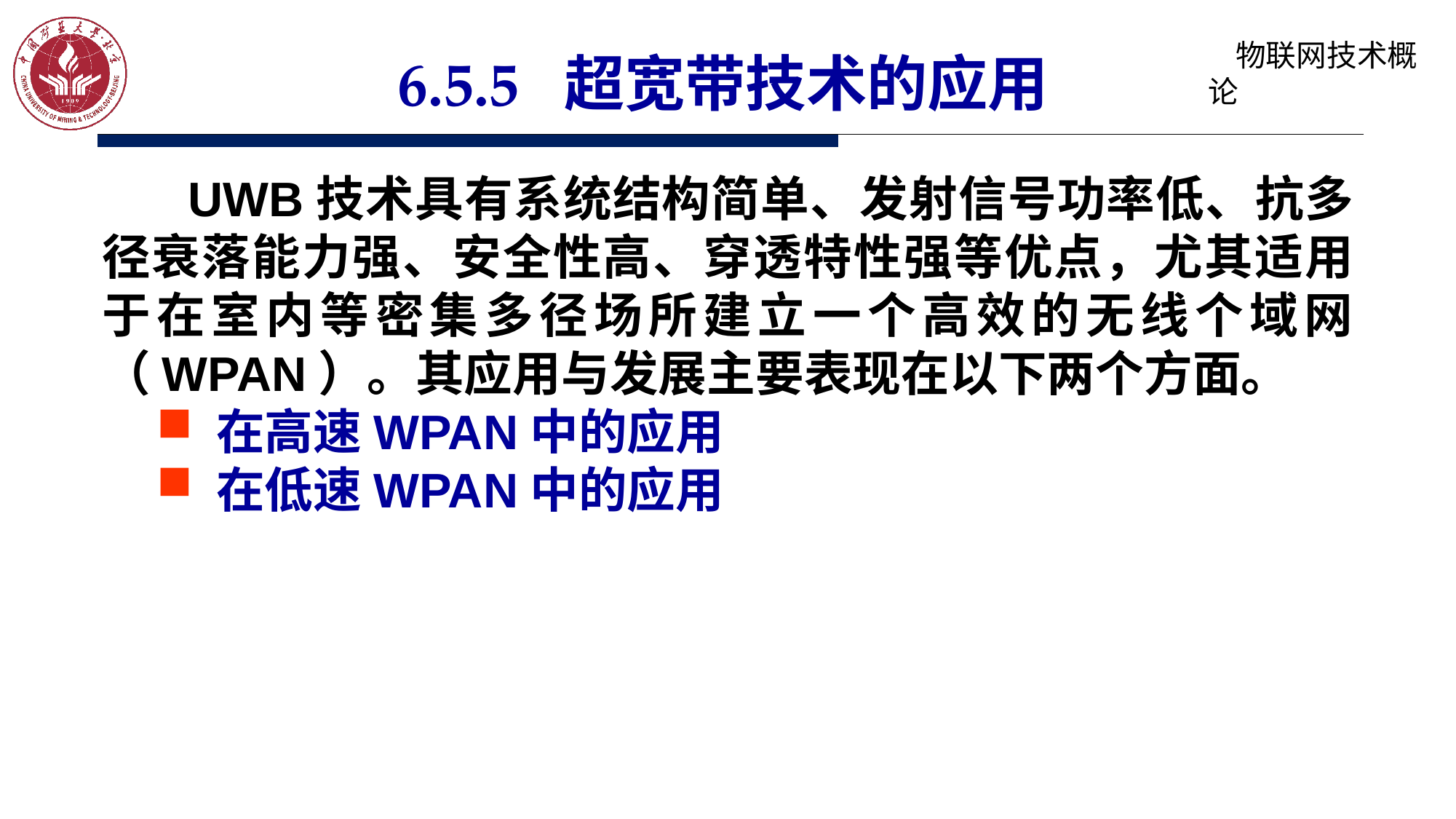

# 6.5.5  超宽带技术的应用
UWB技术具有系统结构简单、发射信号功率低、抗多径衰落能力强、安全性高、穿透特性强等优点，尤其适用于在室内等密集多径场所建立一个高效的无线个域网（WPAN）。其应用与发展主要表现在以下两个方面。
 在高速WPAN中的应用
 在低速WPAN中的应用